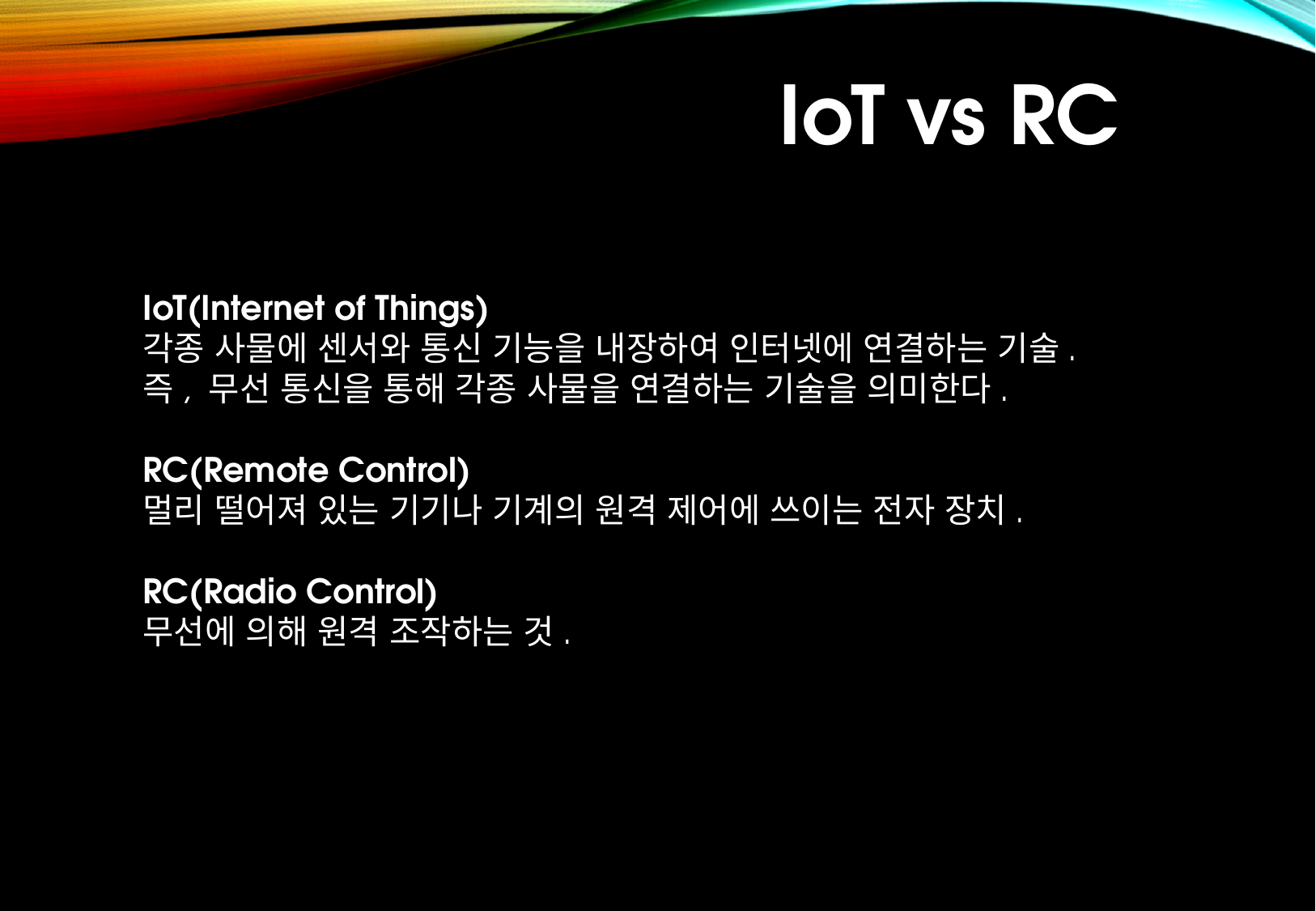

IoT vs RC
IoT(Internet of Things)
각종 사물에 센서와 통신 기능을 내장하여 인터넷에 연결하는 기술.
즉, 무선 통신을 통해 각종 사물을 연결하는 기술을 의미한다.

RC(Remote Control)
멀리 떨어져 있는 기기나 기계의 원격 제어에 쓰이는 전자 장치.

RC(Radio Control)
무선에 의해 원격 조작하는 것.